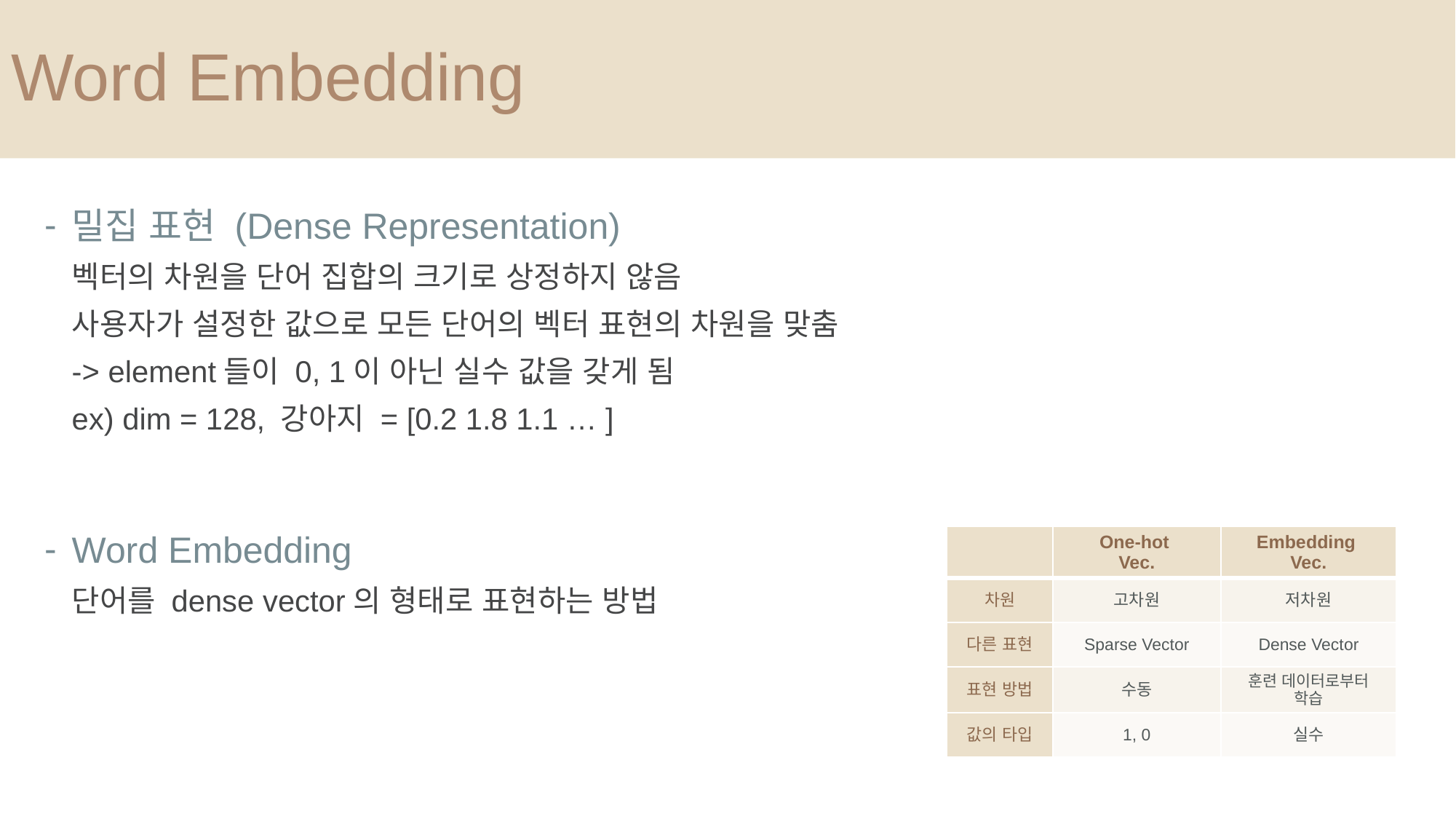

# Word Embedding
밀집 표현 (Dense Representation)
벡터의 차원을 단어 집합의 크기로 상정하지 않음
사용자가 설정한 값으로 모든 단어의 벡터 표현의 차원을 맞춤
-> element들이 0, 1이 아닌 실수 값을 갖게 됨
ex) dim = 128, 강아지 = [0.2 1.8 1.1 … ]

Word Embedding
단어를 dense vector의 형태로 표현하는 방법
|  | One-hot Vec. | Embedding Vec. |
| --- | --- | --- |
| 차원 | 고차원 | 저차원 |
| 다른 표현 | Sparse Vector | Dense Vector |
| 표현 방법 | 수동 | 훈련 데이터로부터 학습 |
| 값의 타입 | 1, 0 | 실수 |